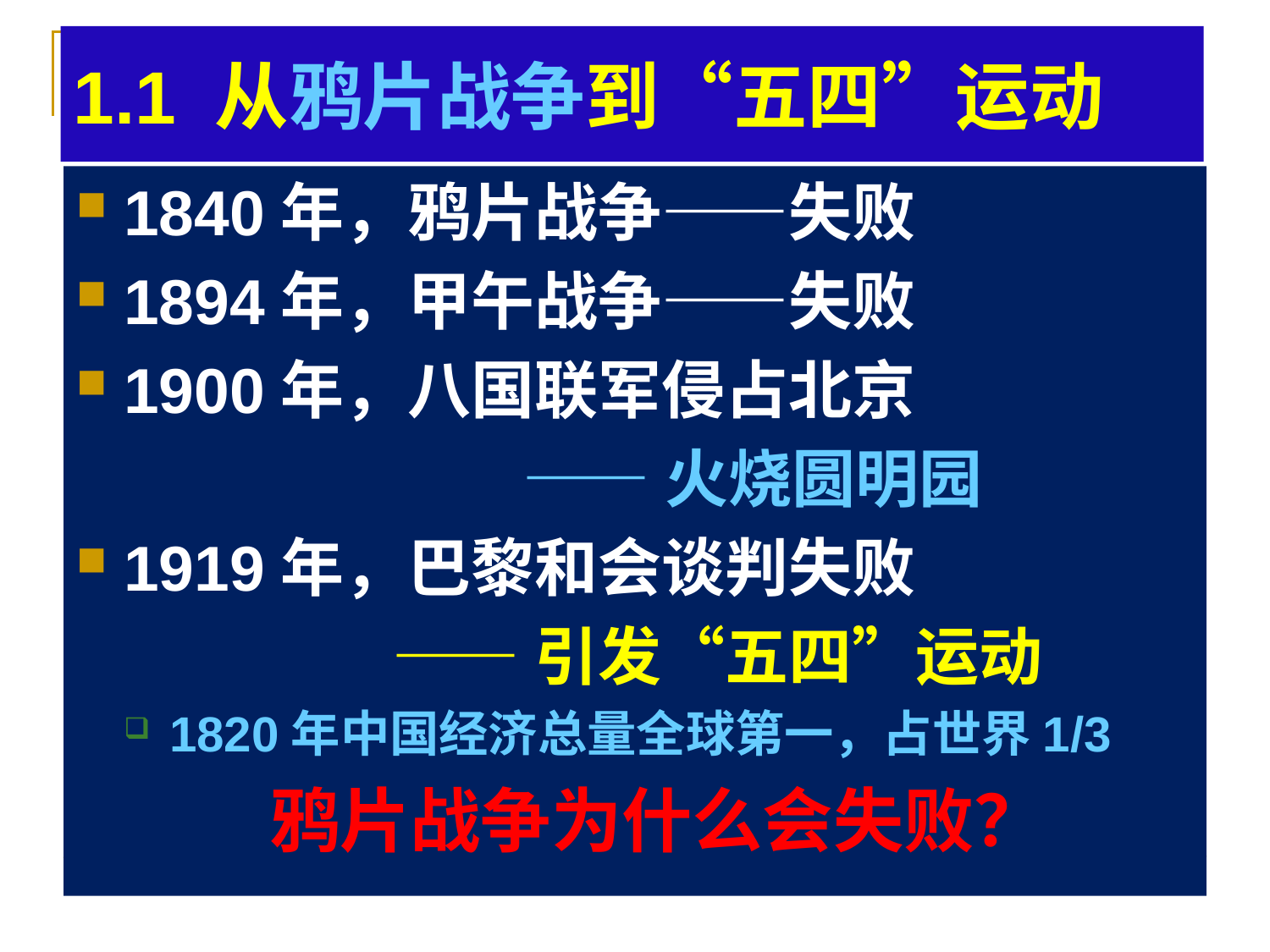

# 1.1 从鸦片战争到“五四”运动
1840年，鸦片战争——失败
1894年，甲午战争——失败
1900年，八国联军侵占北京
                               ——火烧圆明园
1919年，巴黎和会谈判失败
                      ——引发“五四”运动
1820年中国经济总量全球第一，占世界1/3
        鸦片战争为什么会失败？

3